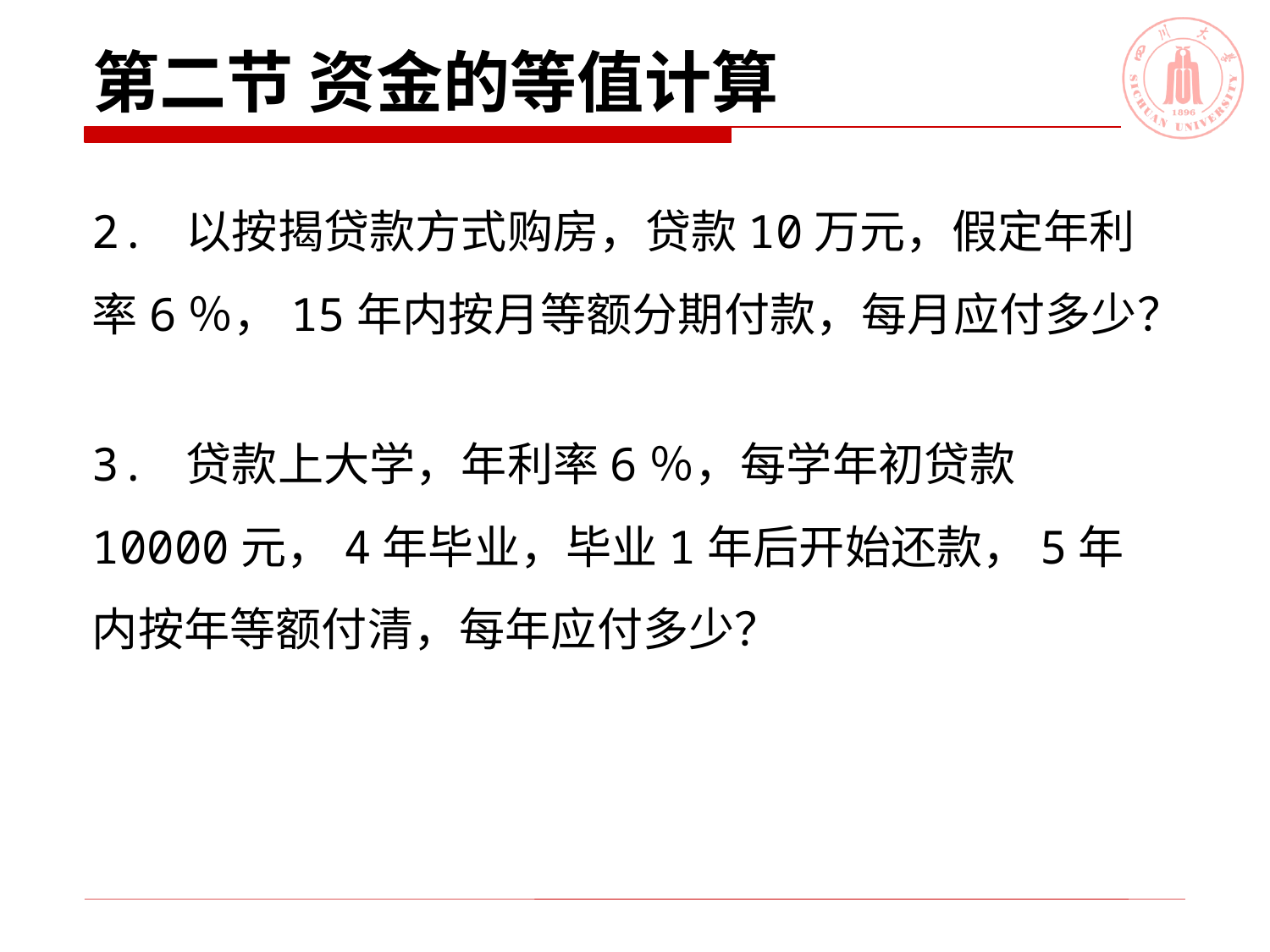

# 第二节 资金的等值计算
2. 以按揭贷款方式购房，贷款10万元，假定年利率6％，15年内按月等额分期付款，每月应付多少？
3. 贷款上大学，年利率6％，每学年初贷款10000元，4年毕业，毕业1年后开始还款，5年内按年等额付清，每年应付多少？